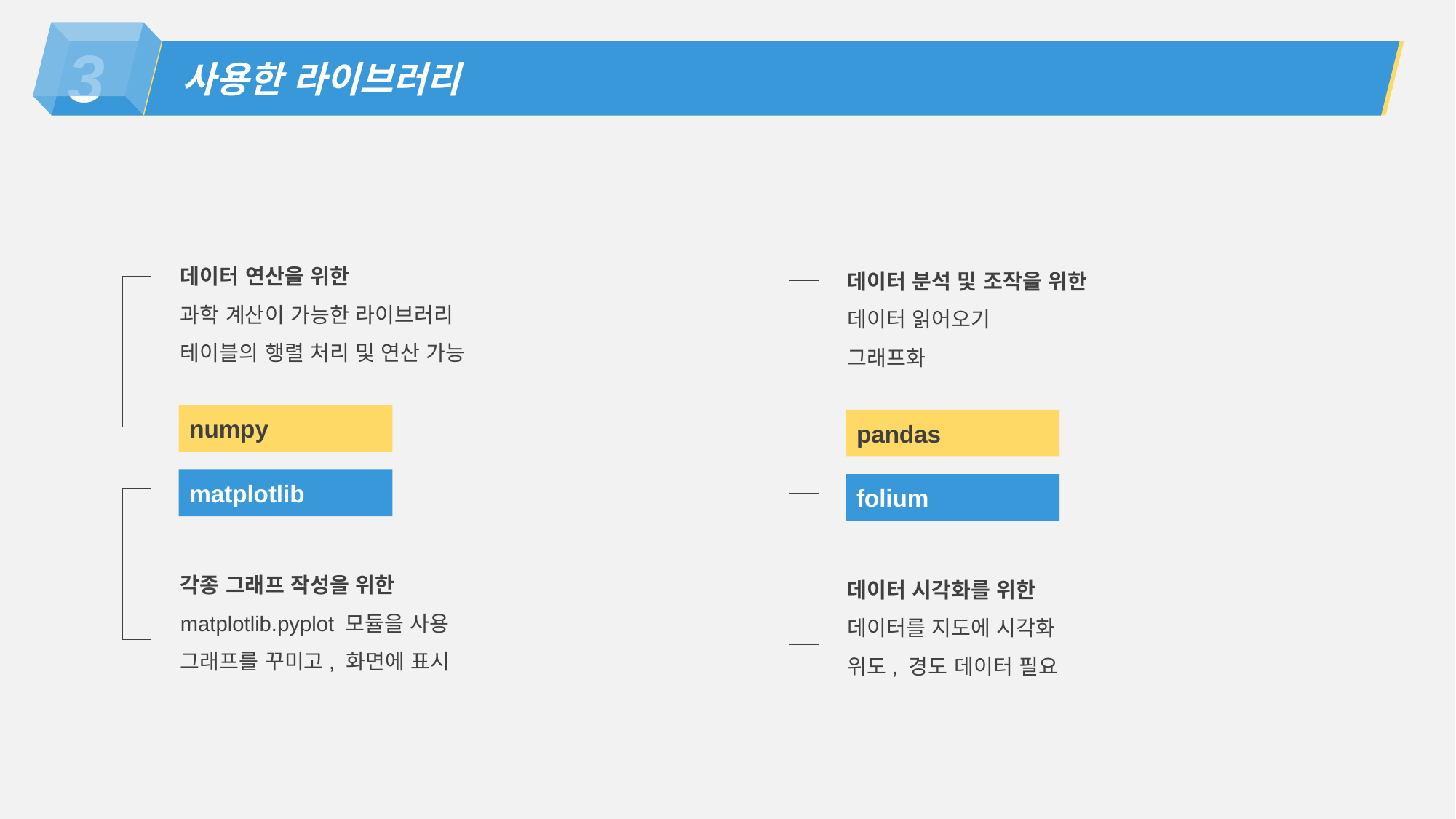

3
사용한 라이브러리
데이터 연산을 위한
과학 계산이 가능한 라이브러리
테이블의 행렬 처리 및 연산 가능
데이터 분석 및 조작을 위한
데이터 읽어오기
그래프화

numpy
pandas
matplotlib
folium

각종 그래프 작성을 위한
matplotlib.pyplot 모듈을 사용
그래프를 꾸미고, 화면에 표시
데이터 시각화를 위한
데이터를 지도에 시각화
위도, 경도 데이터 필요